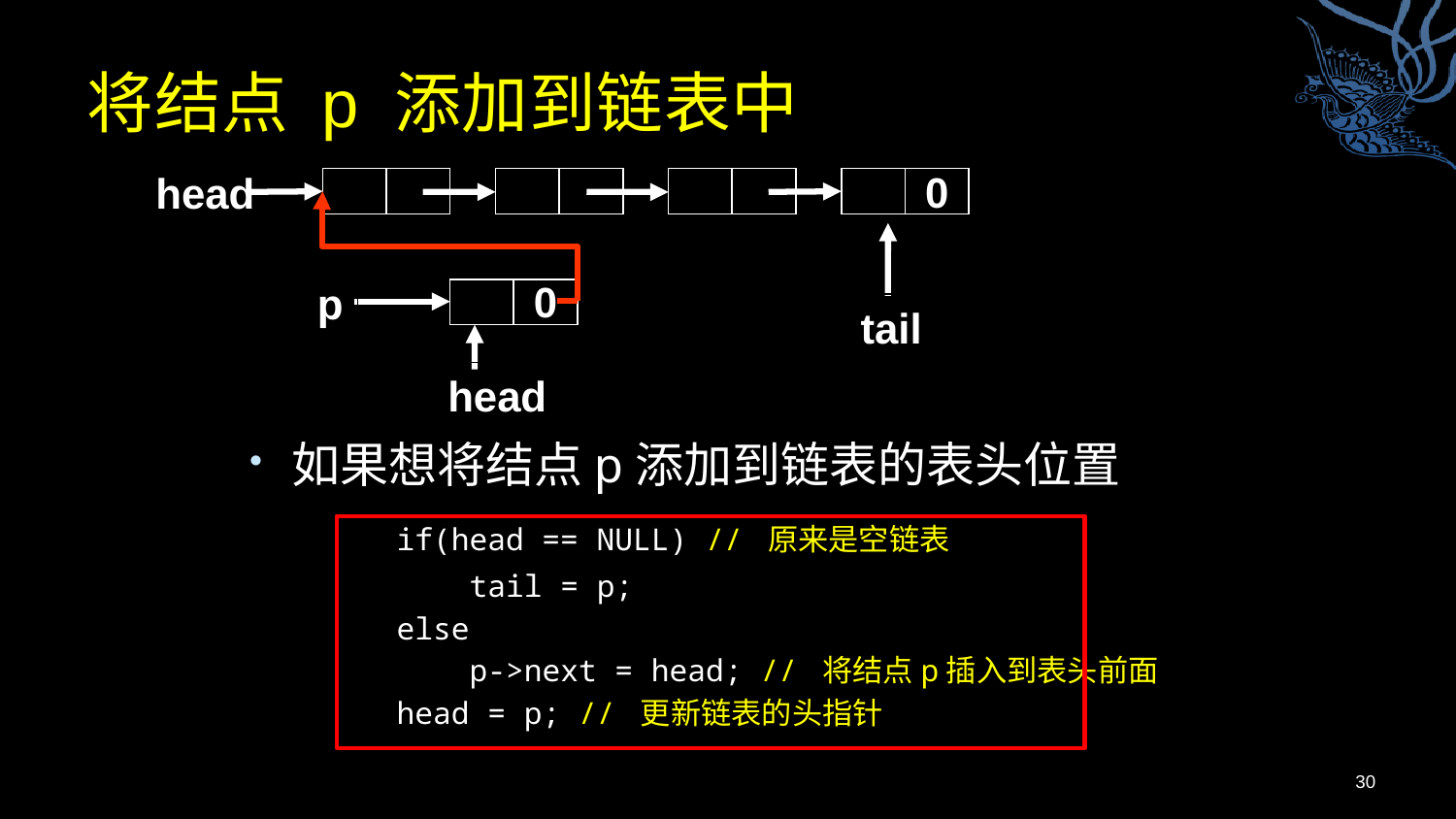

# 将结点 p 添加到链表中
head

0

tail
p
0

head
如果想将结点p添加到链表的表头位置
     if(head == NULL) // 原来是空链表
            tail = p;
        else
            p->next = head; // 将结点p插入到表头前面
        head = p; // 更新链表的头指针

30